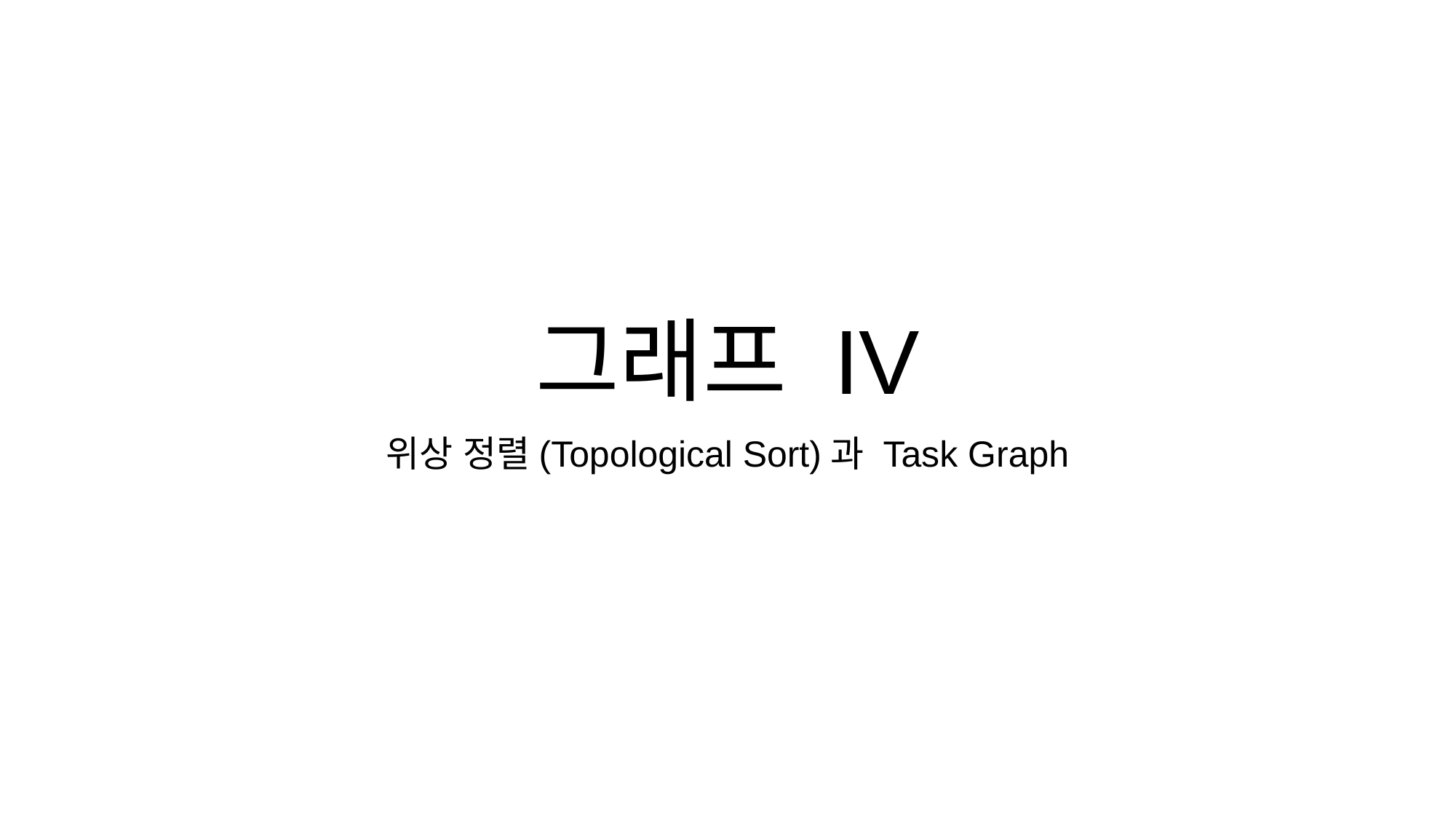

# 그래프 IV
위상 정렬(Topological Sort)과 Task Graph